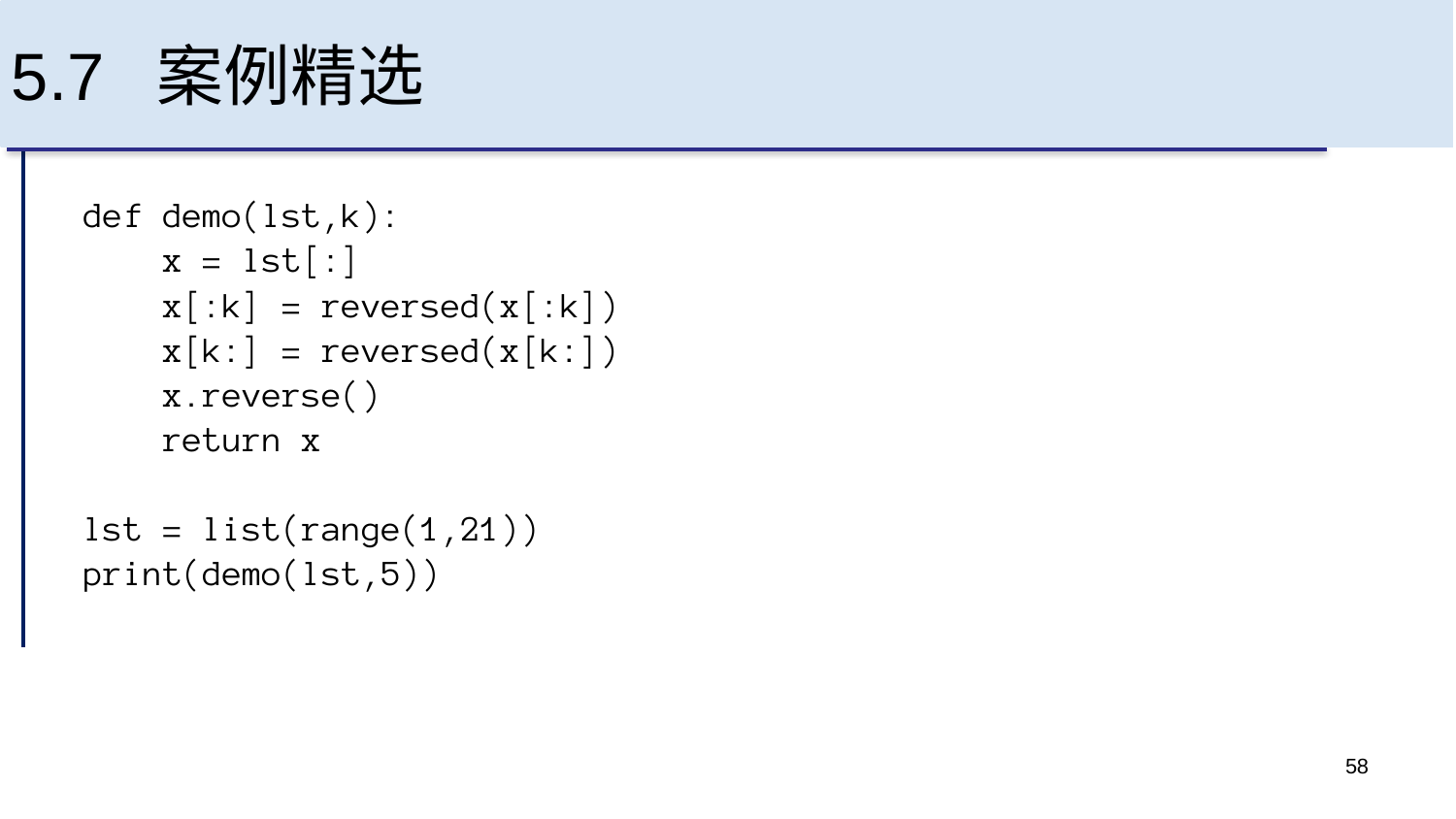

# 5.7  案例精选
def demo(lst,k):
    x = lst[:]
    x[:k] = reversed(x[:k])
    x[k:] = reversed(x[k:])
    x.reverse()
    return x

lst = list(range(1,21))
print(demo(lst,5))
58